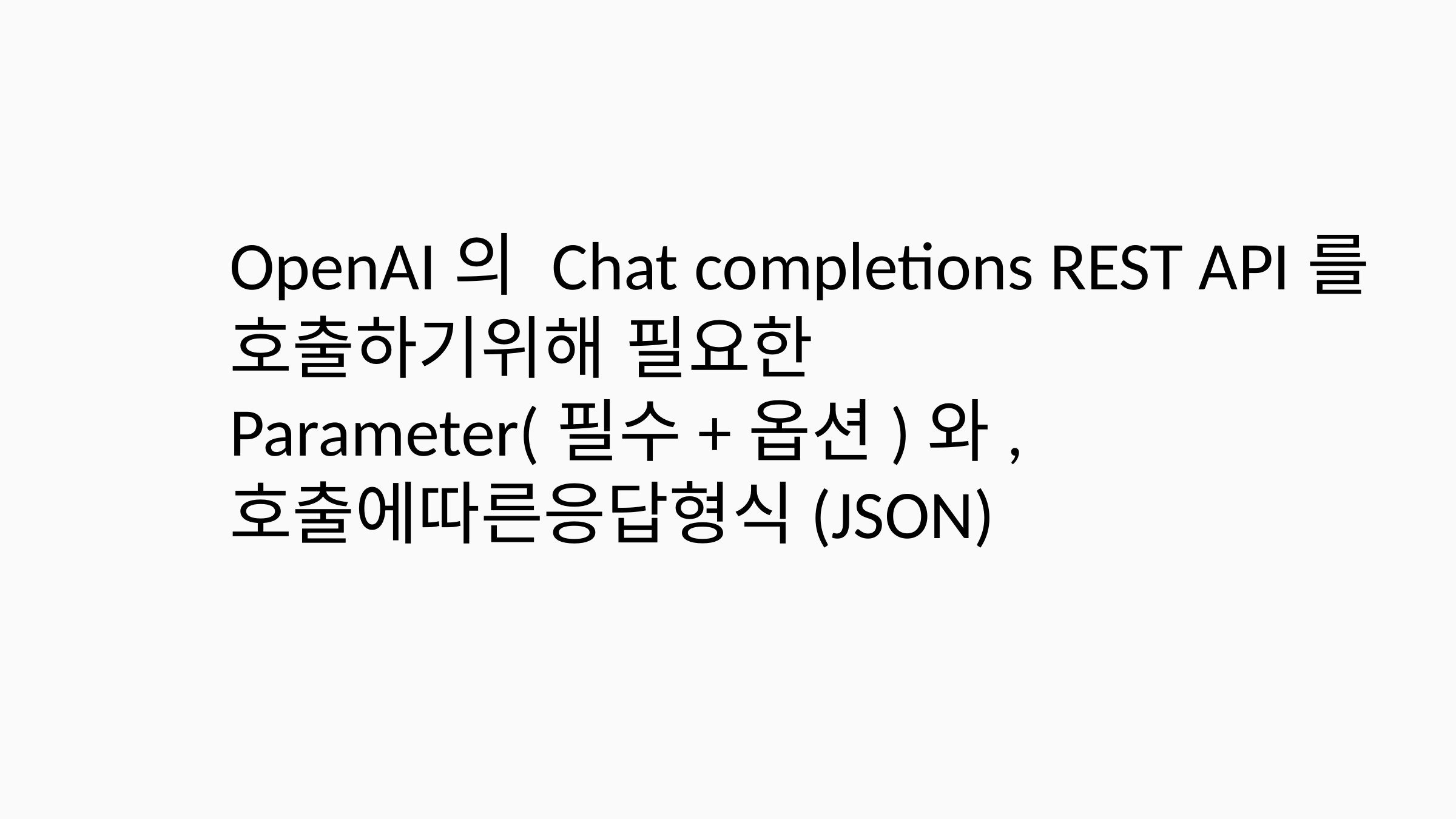

OpenAI의 Chat completions REST API를
호출하기위해 필요한
Parameter(필수+옵션)와,
호출에따른응답형식(JSON)